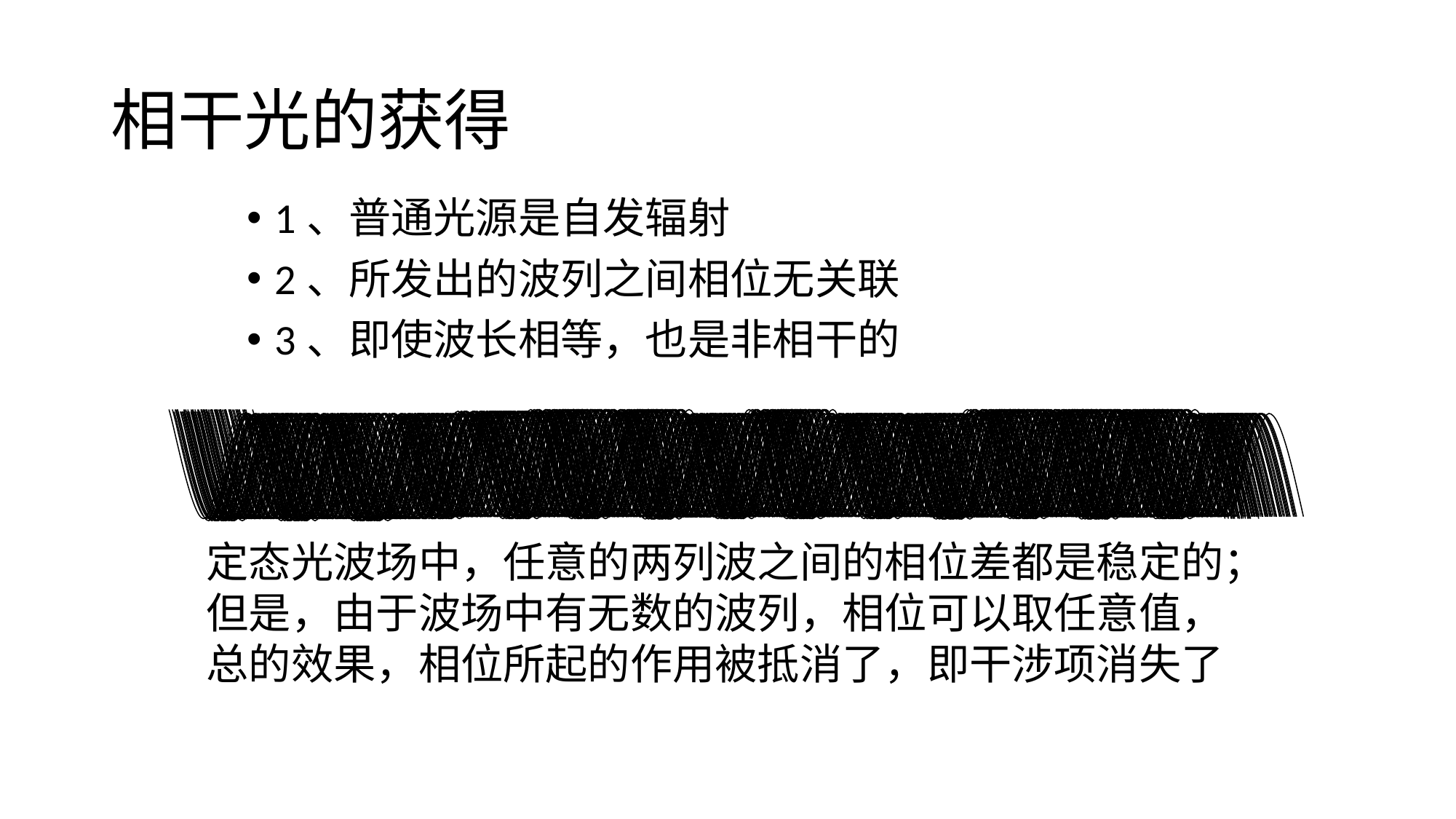

# 相干光的获得
1、普通光源是自发辐射
2、所发出的波列之间相位无关联
3、即使波长相等，也是非相干的

定态光波场中，任意的两列波之间的相位差都是稳定的；
但是，由于波场中有无数的波列，相位可以取任意值，
总的效果，相位所起的作用被抵消了，即干涉项消失了